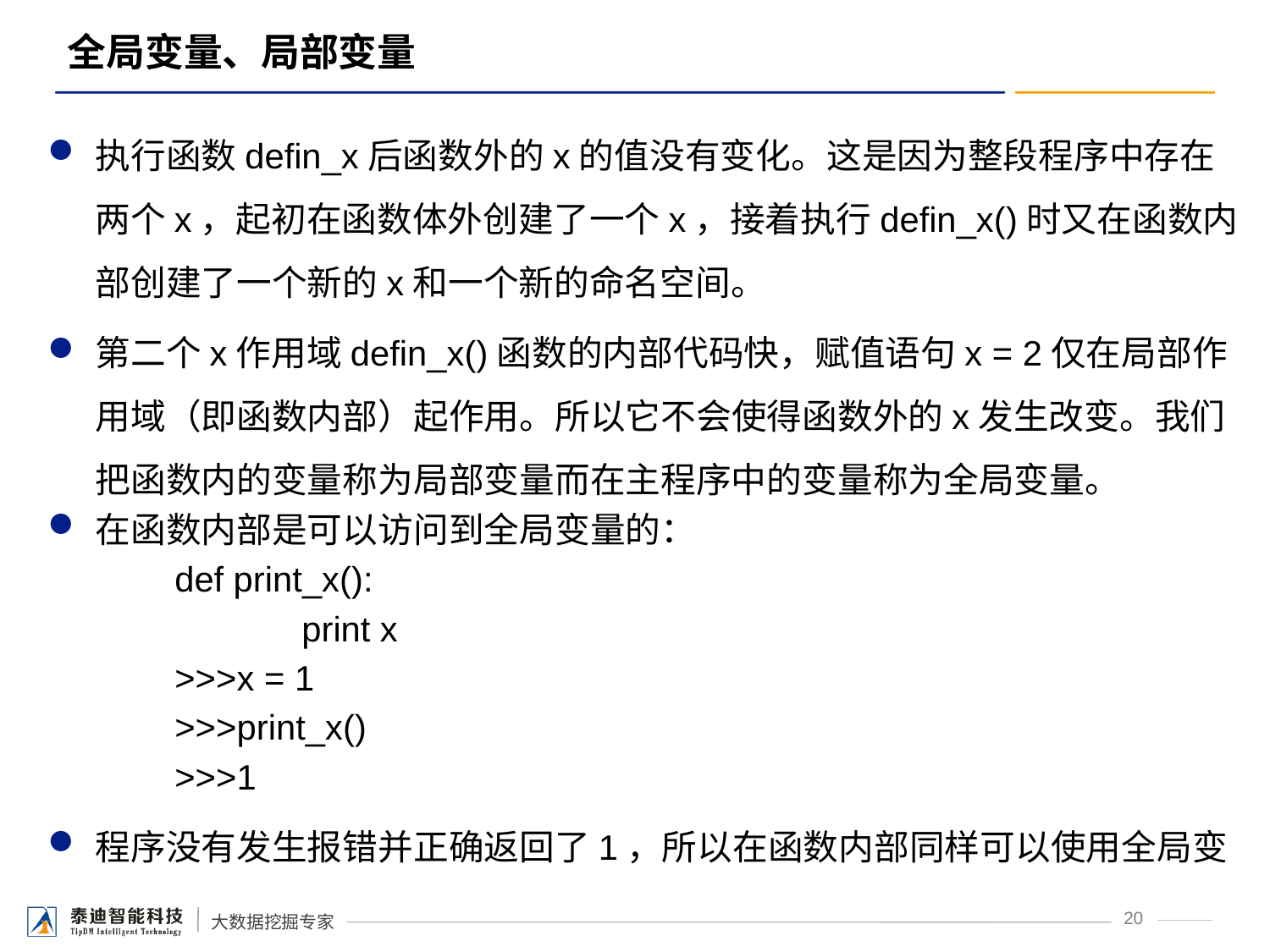

# 全局变量、局部变量
执行函数defin_x后函数外的x的值没有变化。这是因为整段程序中存在两个x，起初在函数体外创建了一个x，接着执行defin_x()时又在函数内部创建了一个新的x和一个新的命名空间。
第二个x作用域defin_x()函数的内部代码快，赋值语句x = 2仅在局部作用域（即函数内部）起作用。所以它不会使得函数外的x发生改变。我们把函数内的变量称为局部变量而在主程序中的变量称为全局变量。
在函数内部是可以访问到全局变量的：
	def print_x():
		print x
	>>>x = 1
	>>>print_x()
	>>>1
程序没有发生报错并正确返回了1，所以在函数内部同样可以使用全局变